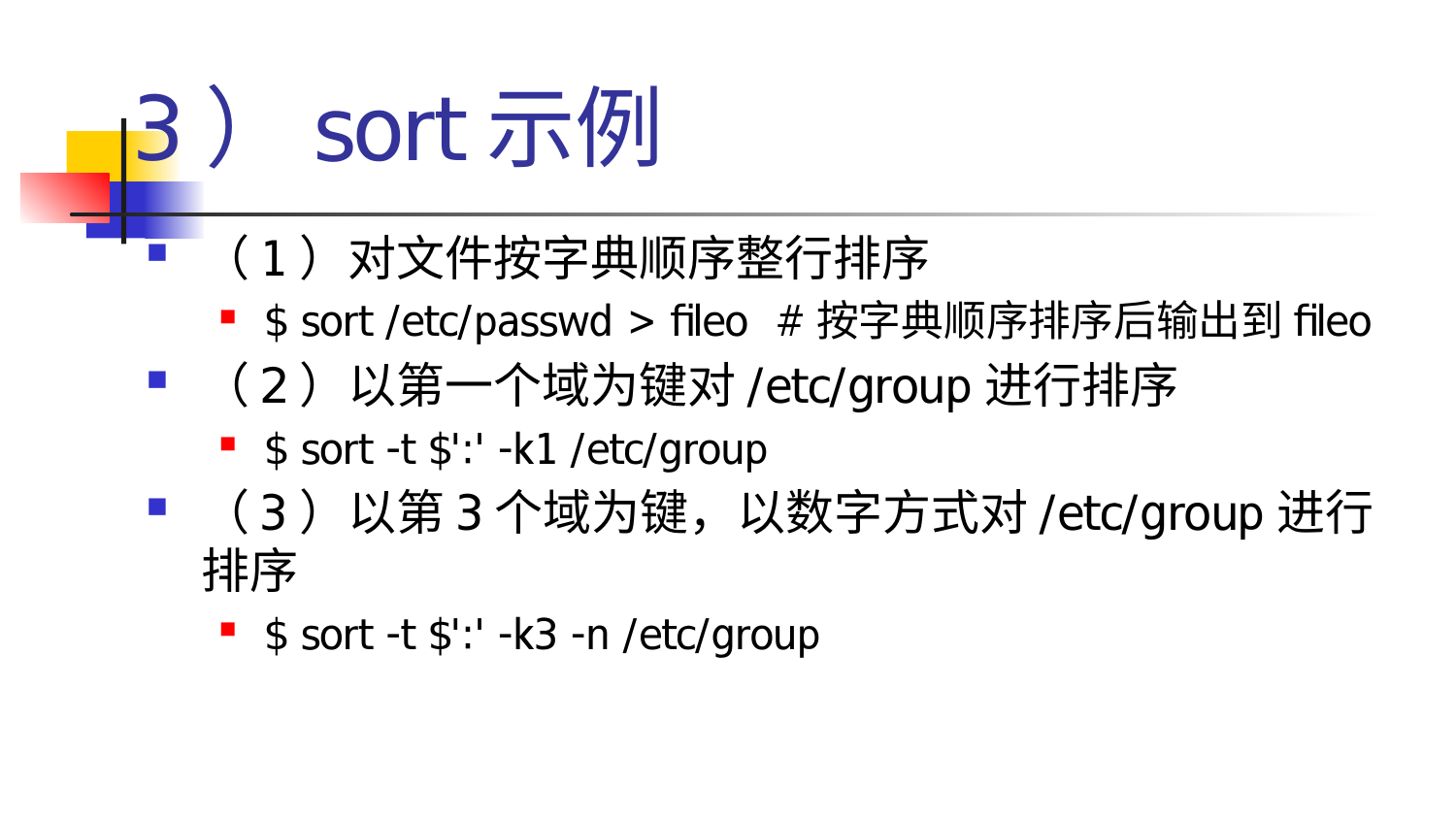

# 3）sort示例
（1）对文件按字典顺序整行排序
$ sort /etc/passwd > fileo  #按字典顺序排序后输出到fileo
（2）以第一个域为键对/etc/group进行排序
$ sort -t $':' -k1 /etc/group
（3）以第3个域为键，以数字方式对/etc/group进行排序
$ sort -t $':' -k3 -n /etc/group